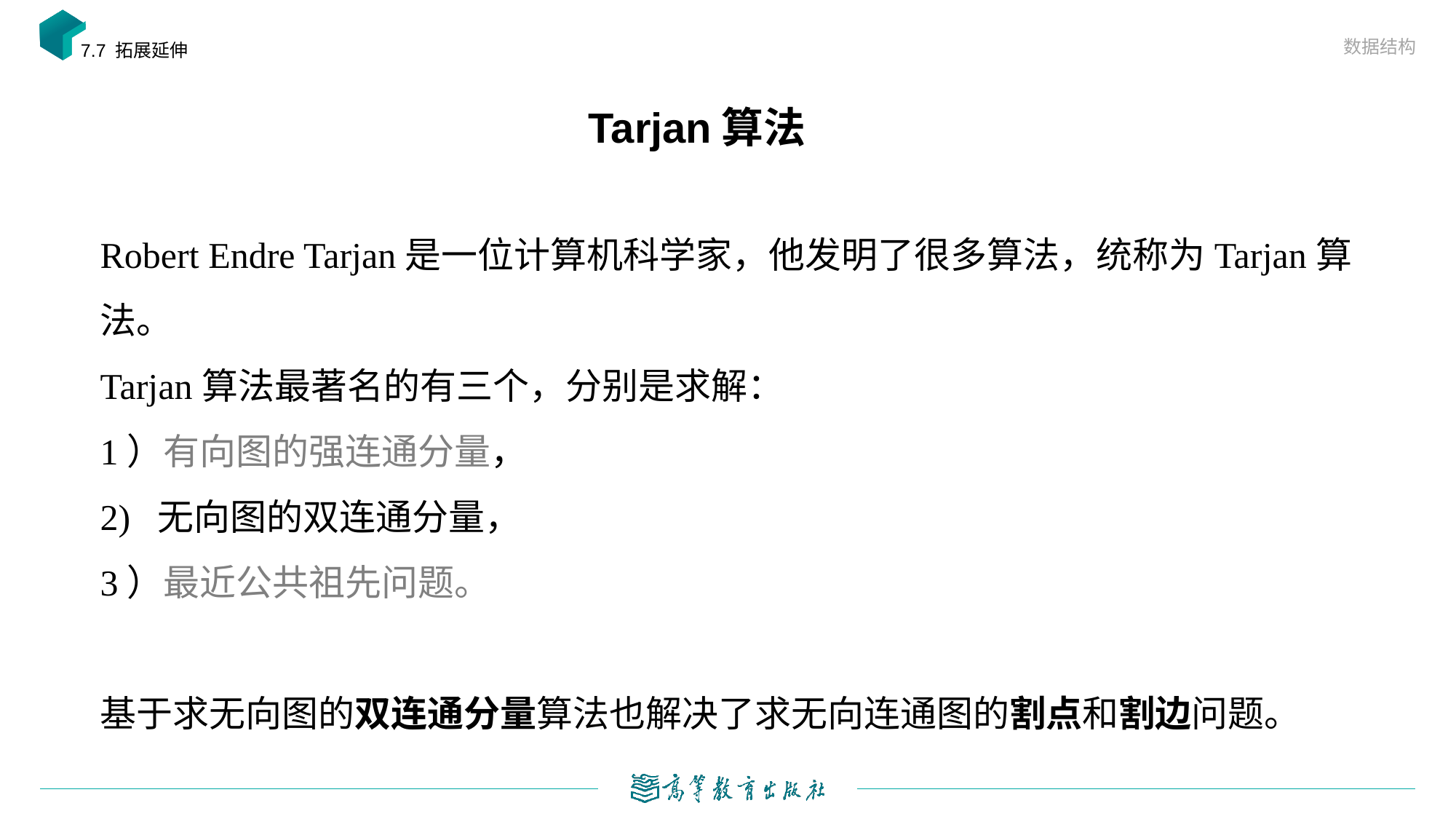

数据结构
7.7 拓展延伸

# Tarjan算法
Robert Endre Tarjan是一位计算机科学家，他发明了很多算法，统称为Tarjan算法。
Tarjan算法最著名的有三个，分别是求解：
1）有向图的强连通分量，
2)  无向图的双连通分量，
3）最近公共祖先问题。

基于求无向图的双连通分量算法也解决了求无向连通图的割点和割边问题。